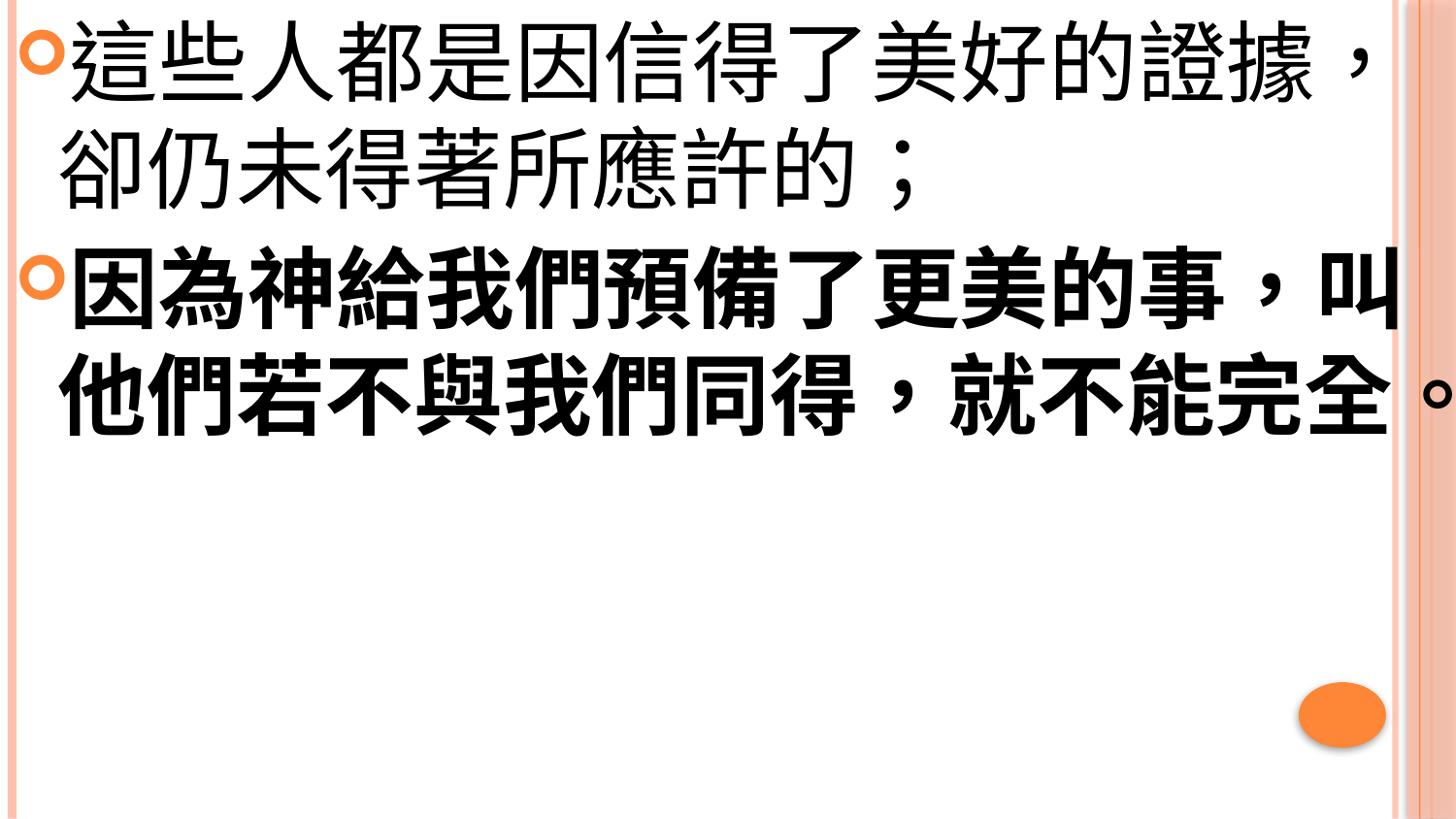

這些人都是因信得了美好的證據，卻仍未得著所應許的；
因為神給我們預備了更美的事，叫他們若不與我們同得，就不能完全。